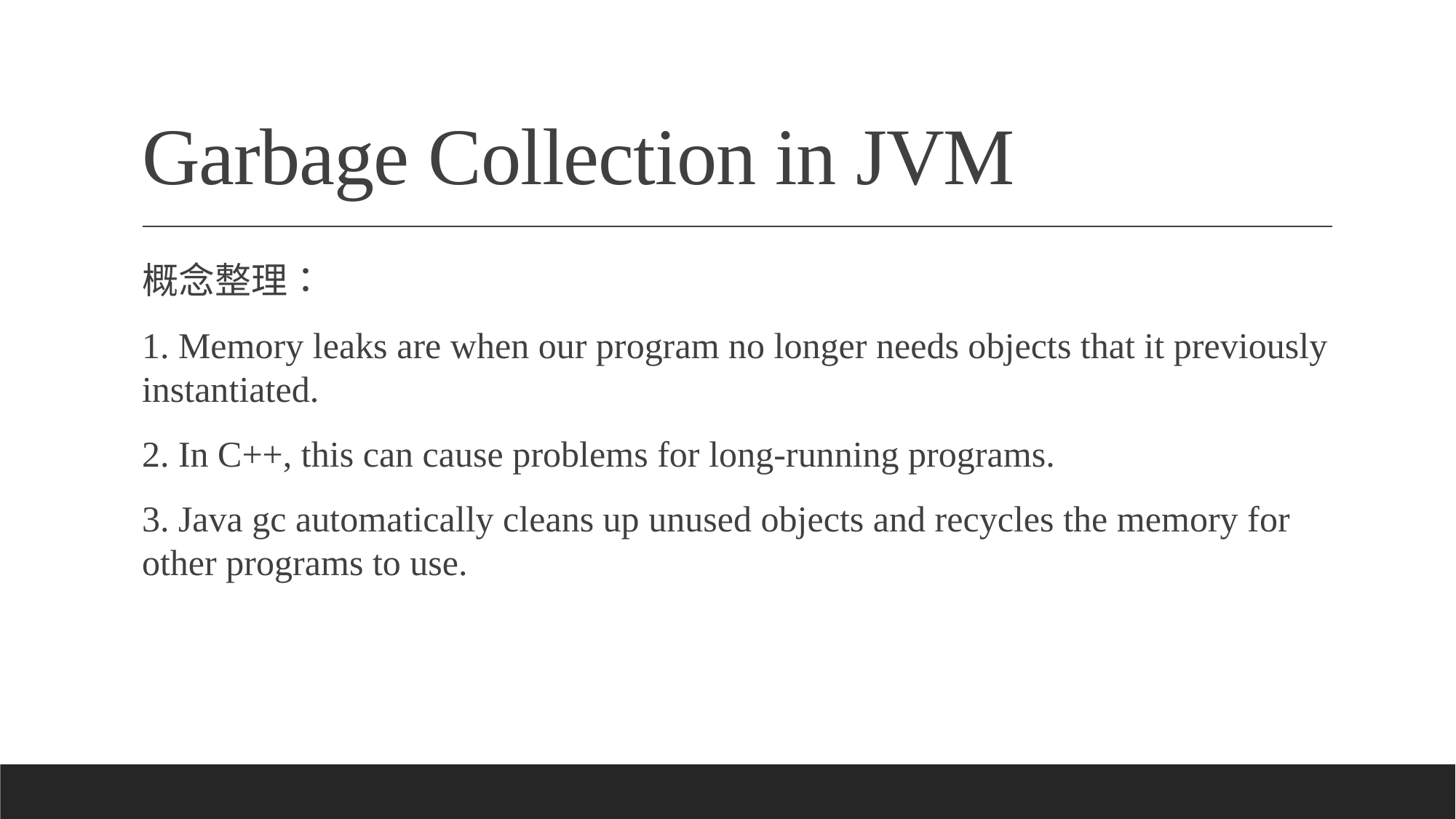

# Garbage Collection in JVM
概念整理：
1. Memory leaks are when our program no longer needs objects that it previously instantiated.
2. In C++, this can cause problems for long-running programs.
3. Java gc automatically cleans up unused objects and recycles the memory for other programs to use.